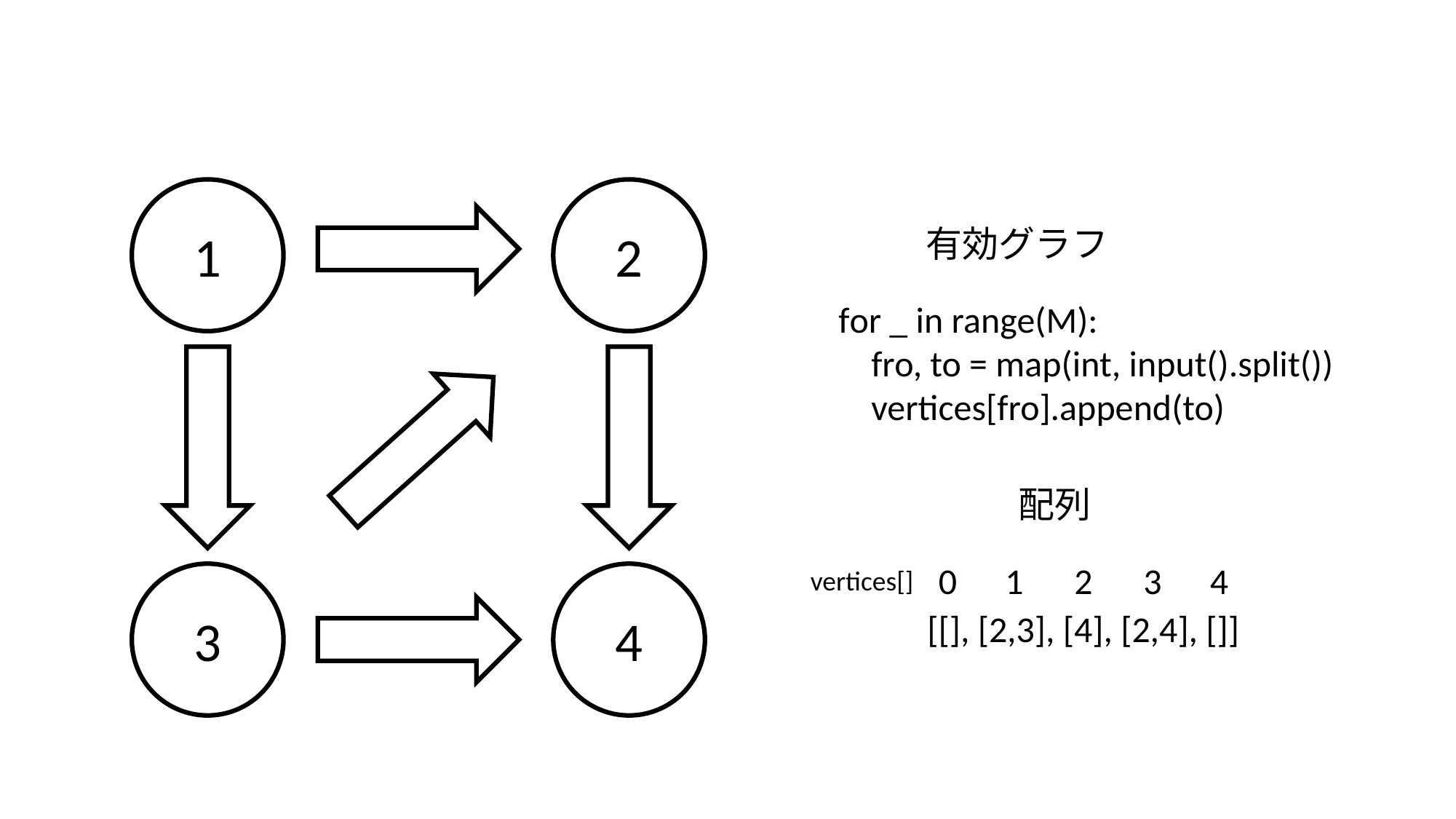

2
1

有効グラフ
for _ in range(M):
    fro, to = map(int, input().split())
    vertices[fro].append(to)

配列
3
4
0
1
2
vertices[]
3
4

[[], [2,3], [4], [2,4], []]